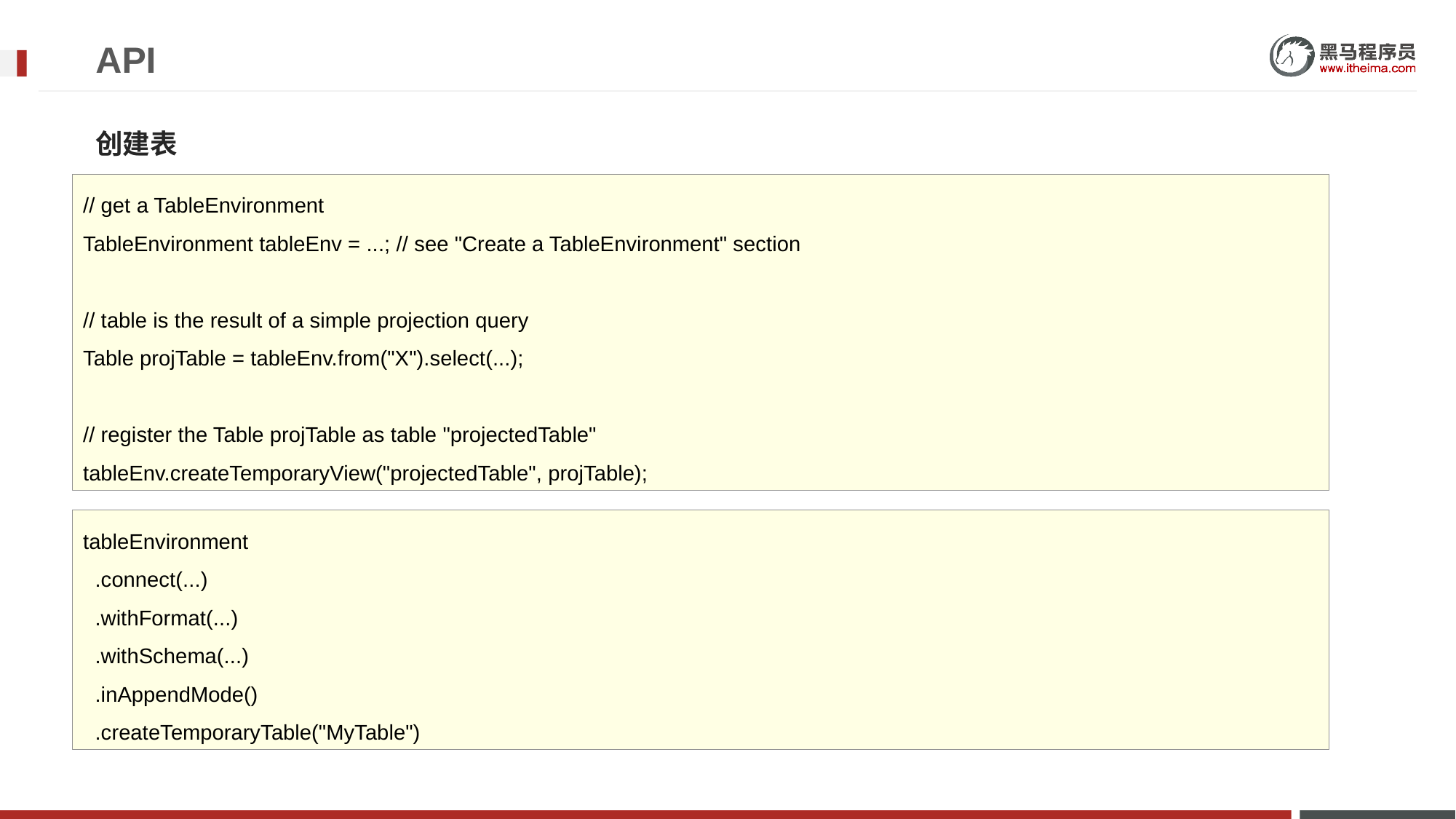

# API
创建表
// get a TableEnvironment
TableEnvironment tableEnv = ...; // see "Create a TableEnvironment" section

// table is the result of a simple projection query
Table projTable = tableEnv.from("X").select(...);

// register the Table projTable as table "projectedTable"
tableEnv.createTemporaryView("projectedTable", projTable);
tableEnvironment
  .connect(...)
  .withFormat(...)
  .withSchema(...)
  .inAppendMode()
  .createTemporaryTable("MyTable")